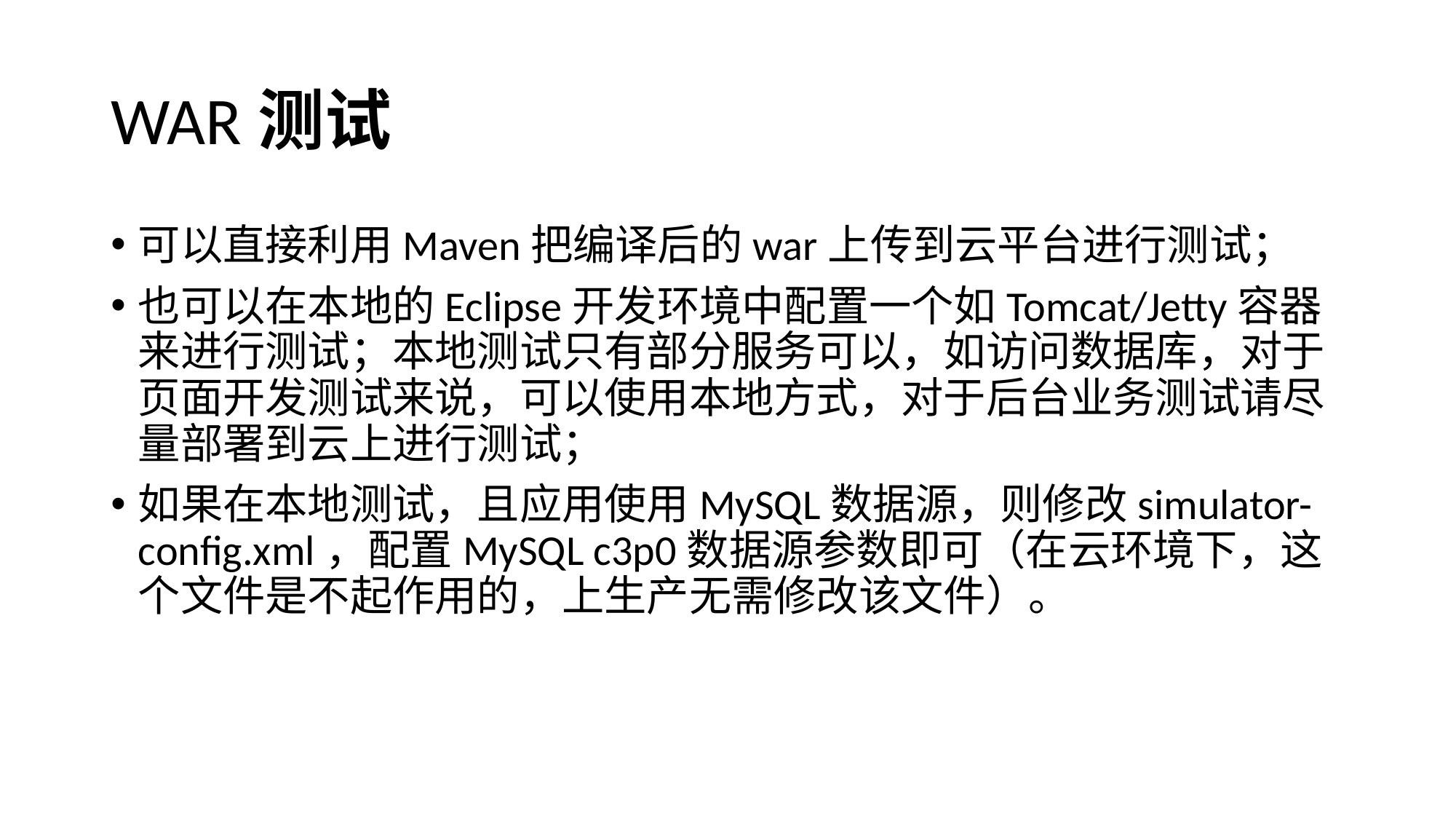

# WAR测试
可以直接利用Maven把编译后的war上传到云平台进行测试；
也可以在本地的Eclipse开发环境中配置一个如Tomcat/Jetty容器来进行测试；本地测试只有部分服务可以，如访问数据库，对于页面开发测试来说，可以使用本地方式，对于后台业务测试请尽量部署到云上进行测试；
如果在本地测试，且应用使用MySQL数据源，则修改simulator-config.xml，配置MySQL c3p0数据源参数即可（在云环境下，这个文件是不起作用的，上生产无需修改该文件）。